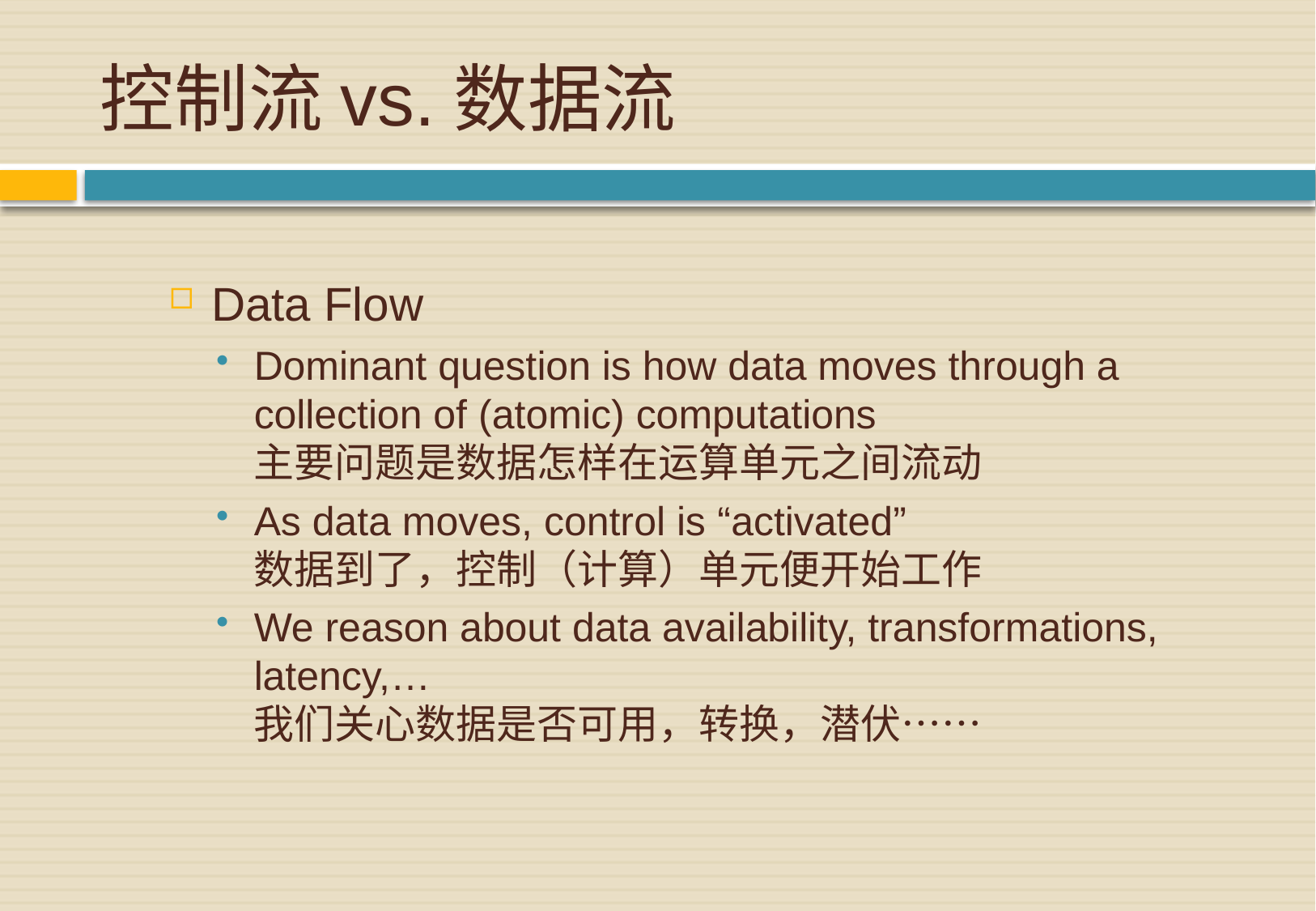

# 控制流vs.数据流
Data Flow
Dominant question is how data moves through a collection of (atomic) computations
主要问题是数据怎样在运算单元之间流动
As data moves, control is “activated”
数据到了，控制（计算）单元便开始工作
We reason about data availability, transformations, latency,…
我们关心数据是否可用，转换，潜伏……